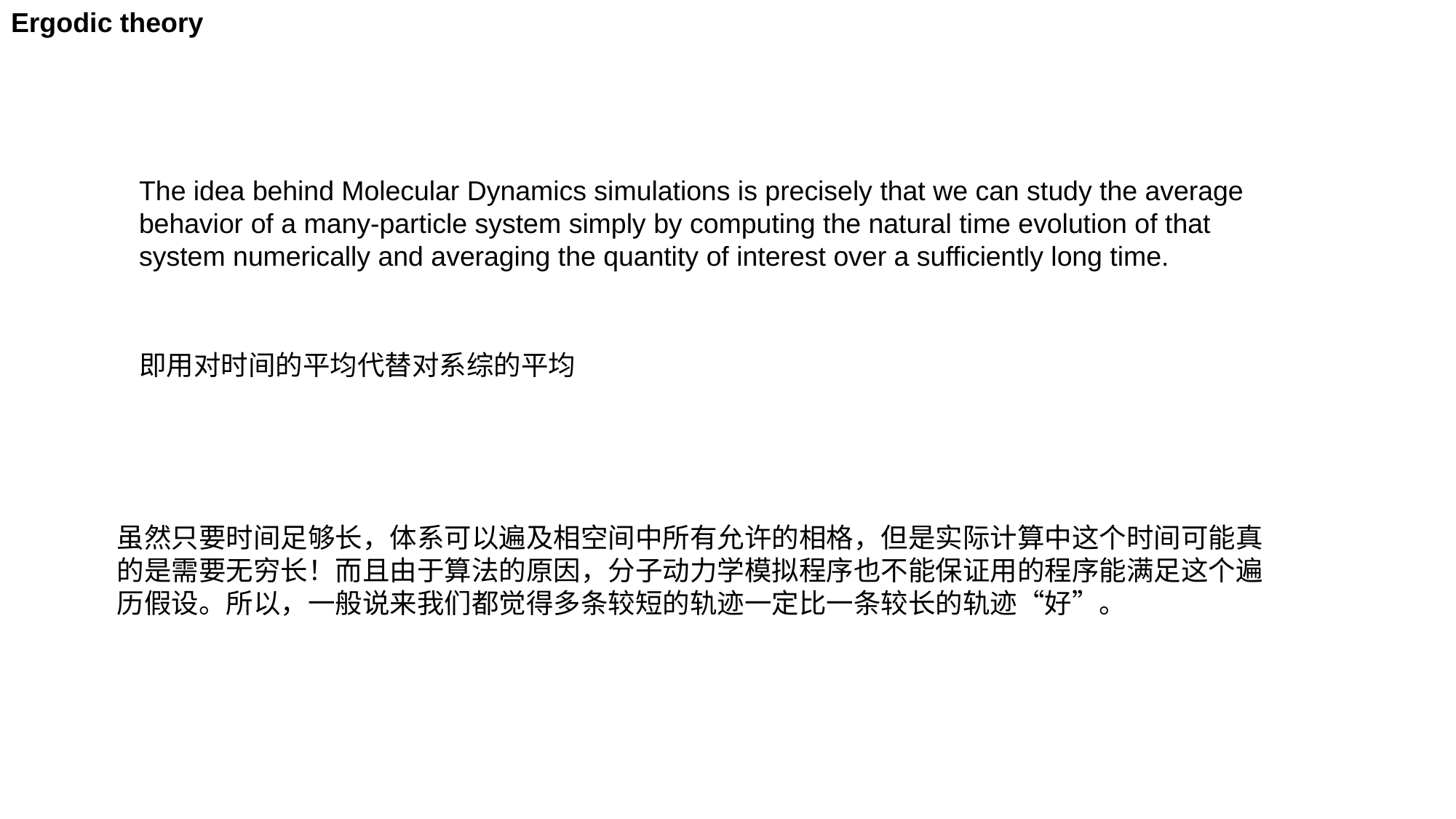

Ergodic theory
The idea behind Molecular Dynamics simulations is precisely that we can study the average behavior of a many-particle system simply by computing the natural time evolution of that system numerically and averaging the quantity of interest over a sufficiently long time.
即用对时间的平均代替对系综的平均
虽然只要时间足够长，体系可以遍及相空间中所有允许的相格，但是实际计算中这个时间可能真的是需要无穷长！而且由于算法的原因，分子动力学模拟程序也不能保证用的程序能满足这个遍历假设。所以，一般说来我们都觉得多条较短的轨迹一定比一条较长的轨迹“好”。